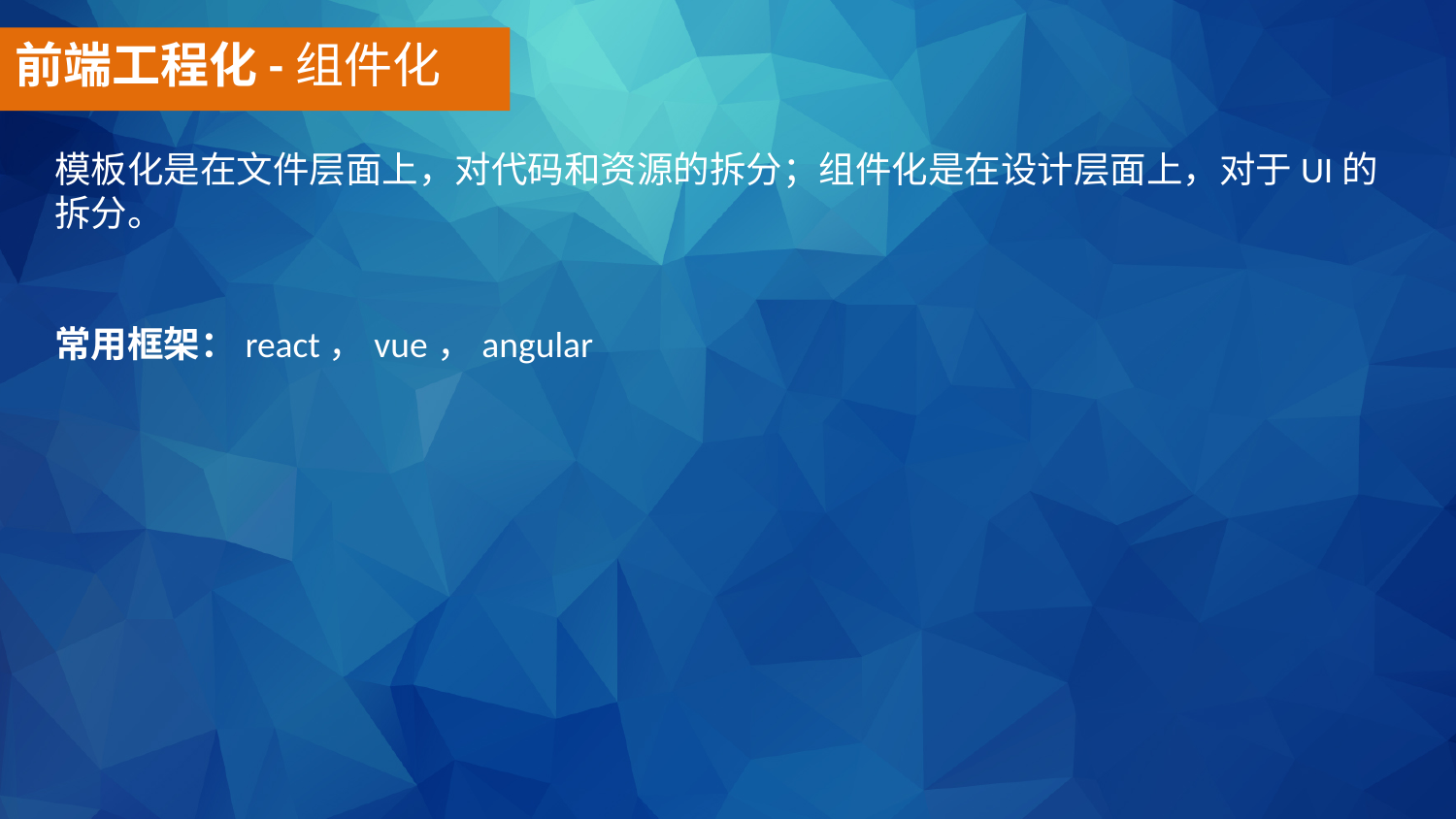

前端工程化-组件化

模板化是在文件层面上，对代码和资源的拆分；组件化是在设计层面上，对于UI的拆分。

常用框架：react，vue，angular